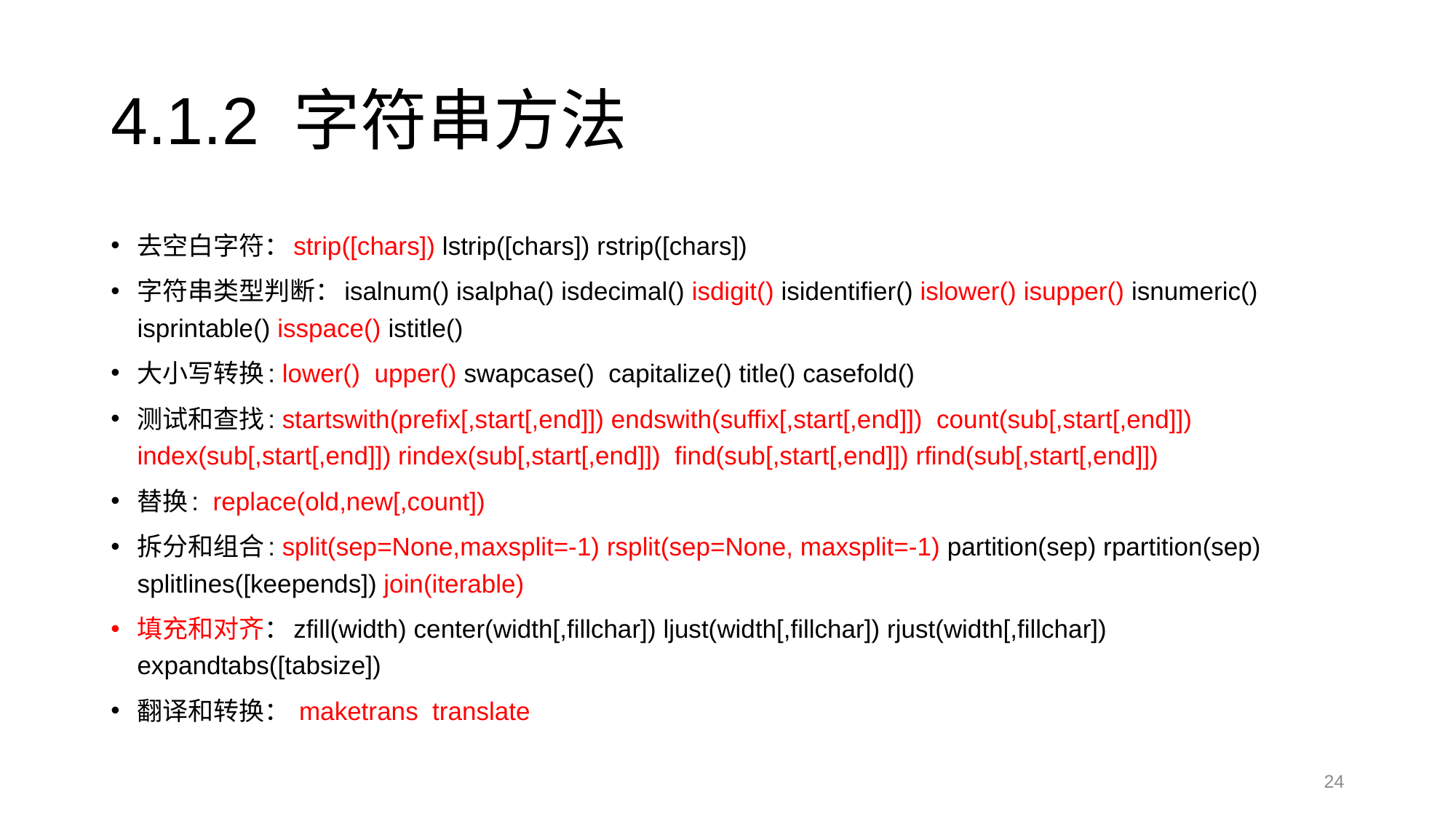

# 4.1.2 字符串方法
去空白字符：strip([chars]) lstrip([chars]) rstrip([chars])
字符串类型判断：isalnum() isalpha() isdecimal() isdigit() isidentifier() islower() isupper() isnumeric() isprintable() isspace() istitle()
大小写转换: lower()  upper() swapcase()  capitalize() title() casefold()
测试和查找: startswith(prefix[,start[,end]]) endswith(suffix[,start[,end]])  count(sub[,start[,end]]) index(sub[,start[,end]]) rindex(sub[,start[,end]])  find(sub[,start[,end]]) rfind(sub[,start[,end]])
替换:  replace(old,new[,count])
拆分和组合: split(sep=None,maxsplit=-1) rsplit(sep=None, maxsplit=-1) partition(sep) rpartition(sep) splitlines([keepends]) join(iterable)
填充和对齐：zfill(width) center(width[,fillchar]) ljust(width[,fillchar]) rjust(width[,fillchar]) expandtabs([tabsize])
翻译和转换： maketrans  translate

24